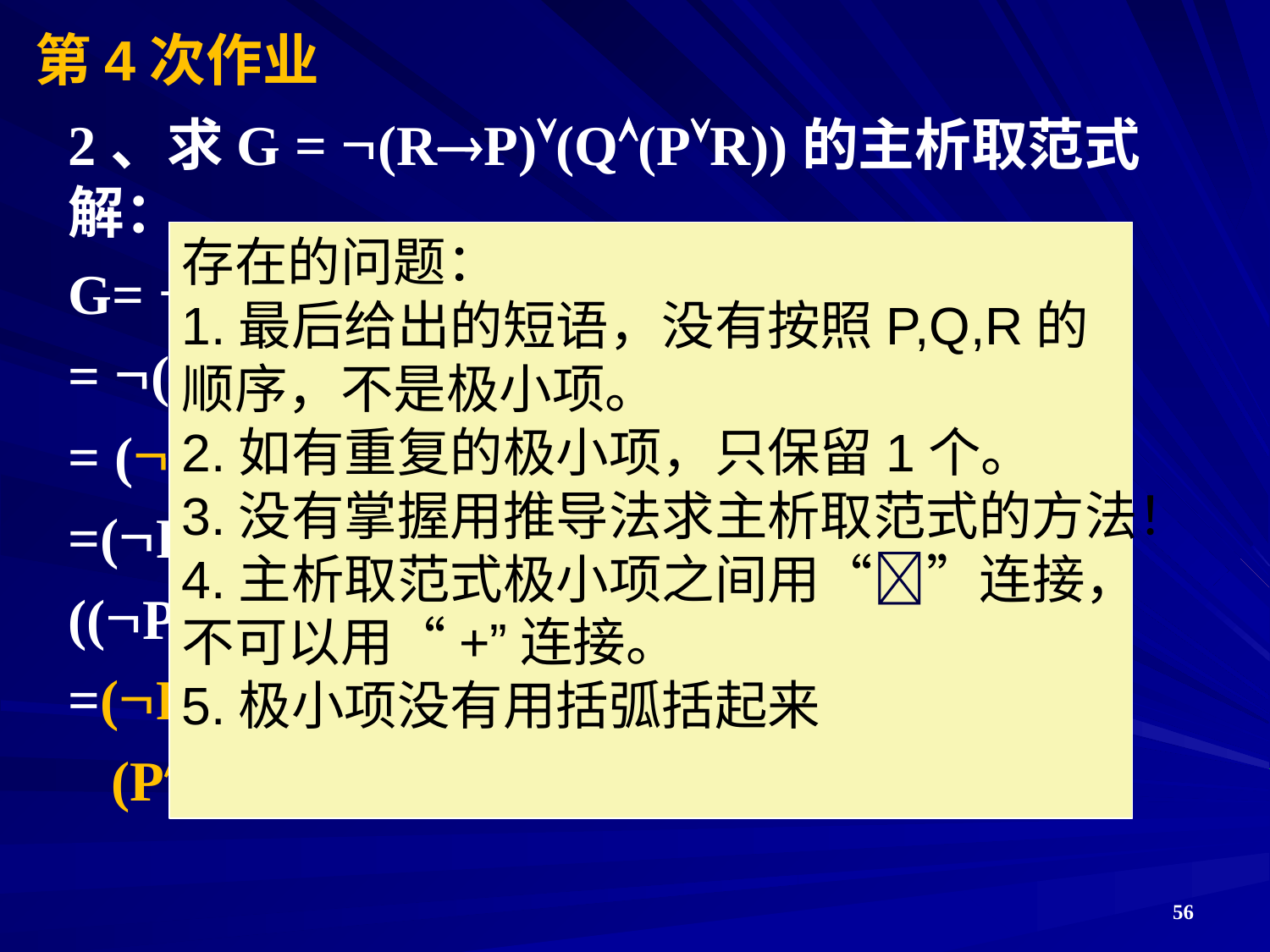

# 第4次作业
2、求G = ¬(R→P)∨(Q∧(P∨R))的主析取范式
解：
G= ¬(R→P)∨(Q∧(P∨R))
= ¬(¬R∨P)∨(Q∧P)∨(Q∧R)
= (¬P∧R)∨(P∧Q)∨(Q∧R)
=(¬P∧(¬Q∨Q) ∧R)∨((P∧Q)∧(¬R∨R))∨           ((¬P∨P) ∧Q∧R)
=(¬P∧Q∧R)∨(¬P∧¬Q∧R)∨(P∧Q∧R ) ∨
   (P∧Q∧¬R)

存在的问题：
1.最后给出的短语，没有按照P,Q,R的
顺序，不是极小项。
2.如有重复的极小项，只保留1个。
3.没有掌握用推导法求主析取范式的方法！
4.主析取范式极小项之间用“∨”连接，
不可以用“+”连接。
5.极小项没有用括弧括起来

56